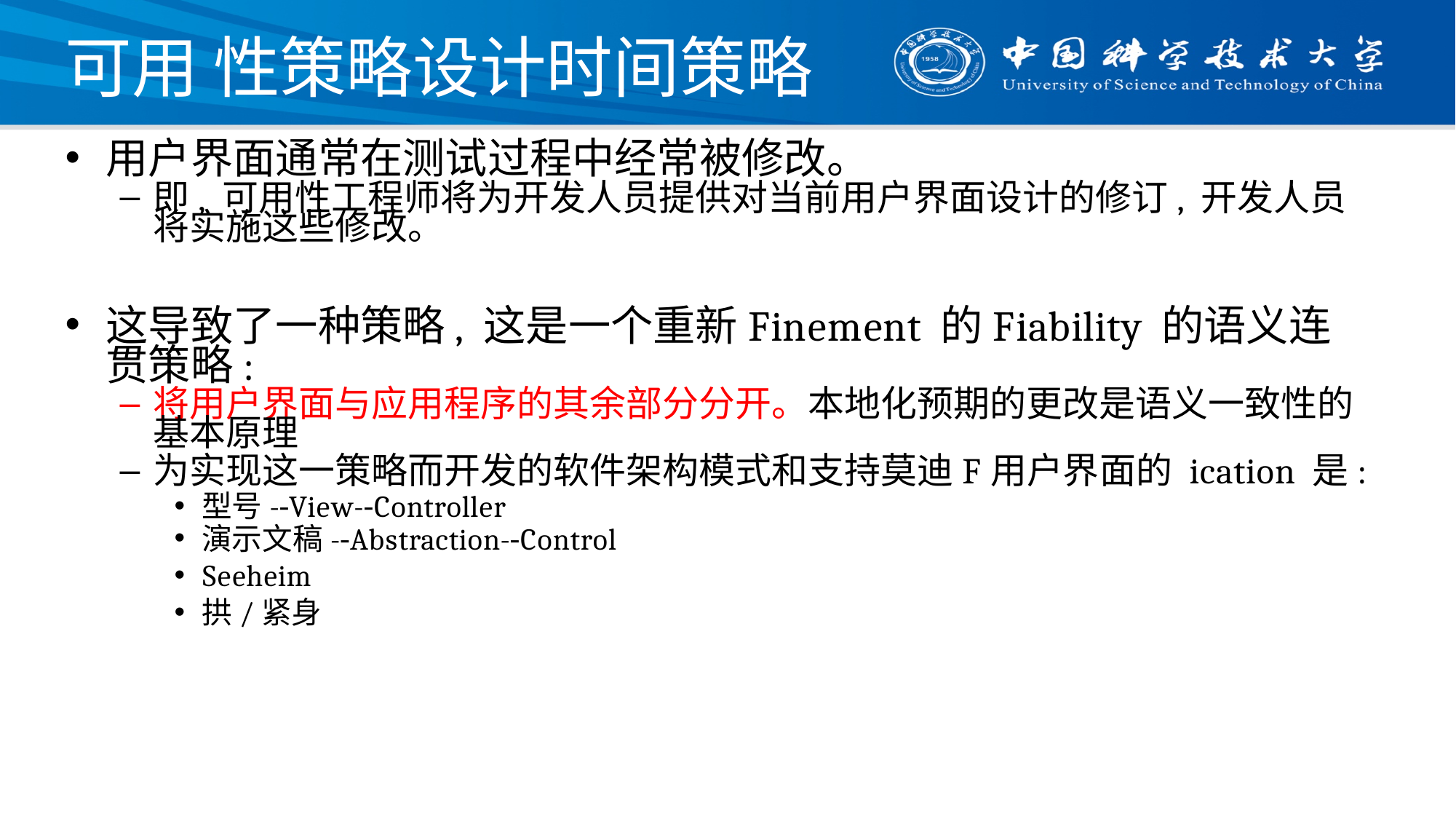

# 可用 性策略设计时间策略
用户界面通常在测试过程中经常被修改。
即, 可用性工程师将为开发人员提供对当前用户界面设计的修订, 开发人员将实施这些修改。

这导致了一种策略, 这是一个重新Finement 的Fiability 的语义连贯策略:
将用户界面与应用程序的其余部分分开。本地化预期的更改是语义一致性的基本原理
为实现这一策略而开发的软件架构模式和支持莫迪F用户界面的 ication 是:
型号-‐View-‐Controller
演示文稿-‐Abstraction-‐Control
Seeheim
拱/紧身